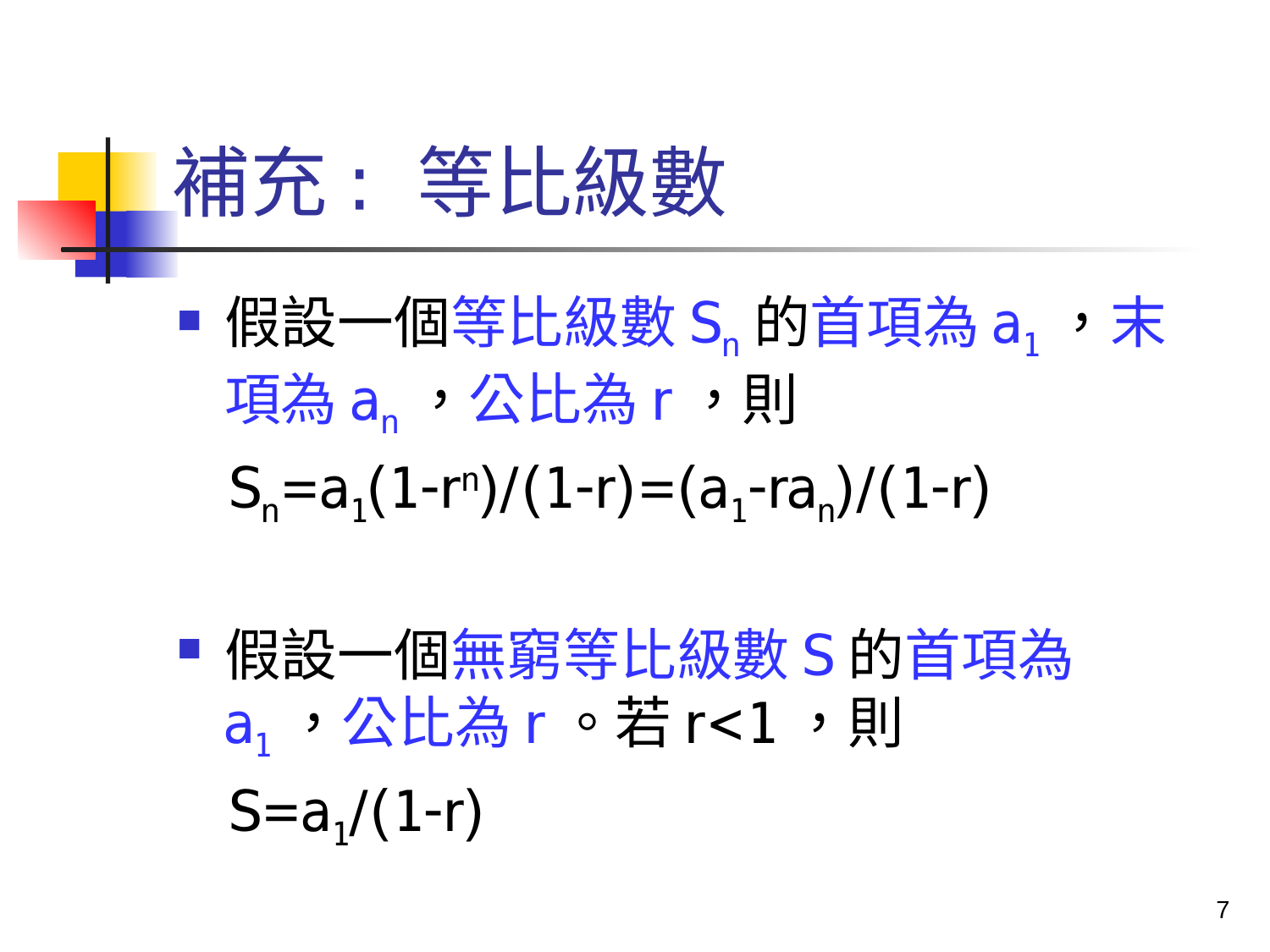

# 補充: 等比級數
假設一個等比級數Sn的首項為a1，末項為an，公比為r，則
   Sn=a1(1-rn)/(1-r)=(a1-ran)/(1-r)

假設一個無窮等比級數S的首項為a1，公比為r。若r<1，則
   S=a1/(1-r)

7